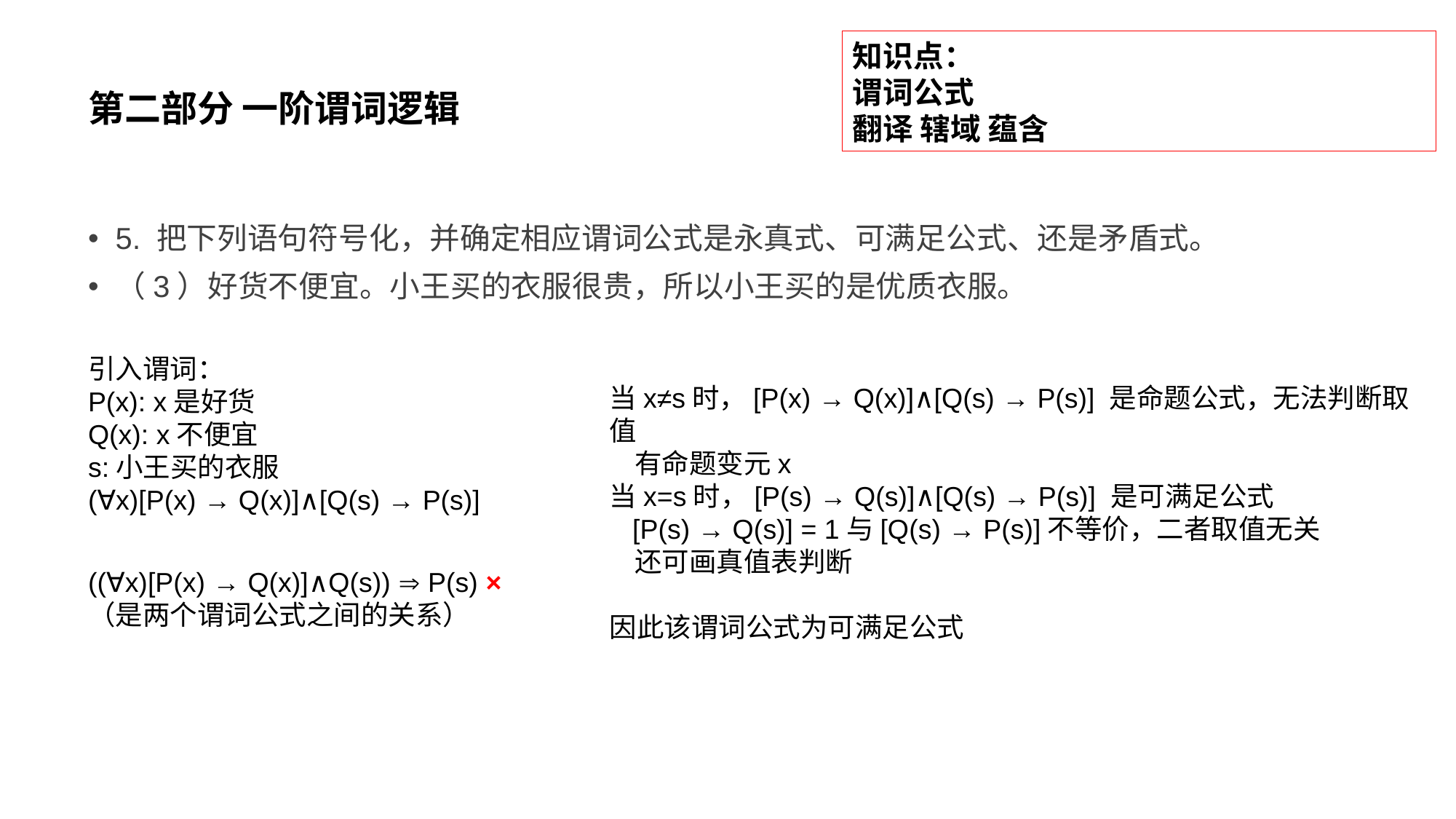

# 第二部分 一阶谓词逻辑
知识点：
谓词公式
翻译 辖域 蕴含
5. 把下列语句符号化，并确定相应谓词公式是永真式、可满足公式、还是矛盾式。
（3）好货不便宜。小王买的衣服很贵，所以小王买的是优质衣服。
引入谓词：
P(x): x是好货
Q(x): x不便宜
s:小王买的衣服
(∀x)[P(x) → Q(x)]∧[Q(s) → P(s)]

当x≠s时，[P(x) → Q(x)]∧[Q(s) → P(s)] 是命题公式，无法判断取值
   有命题变元x
当x=s时，[P(s) → Q(s)]∧[Q(s) → P(s)] 是可满足公式
   [P(s) → Q(s)] = 1与[Q(s) → P(s)]不等价，二者取值无关
   还可画真值表判断

因此该谓词公式为可满足公式
((∀x)[P(x) → Q(x)]∧Q(s)) ⇒ P(s) ×
（是两个谓词公式之间的关系）